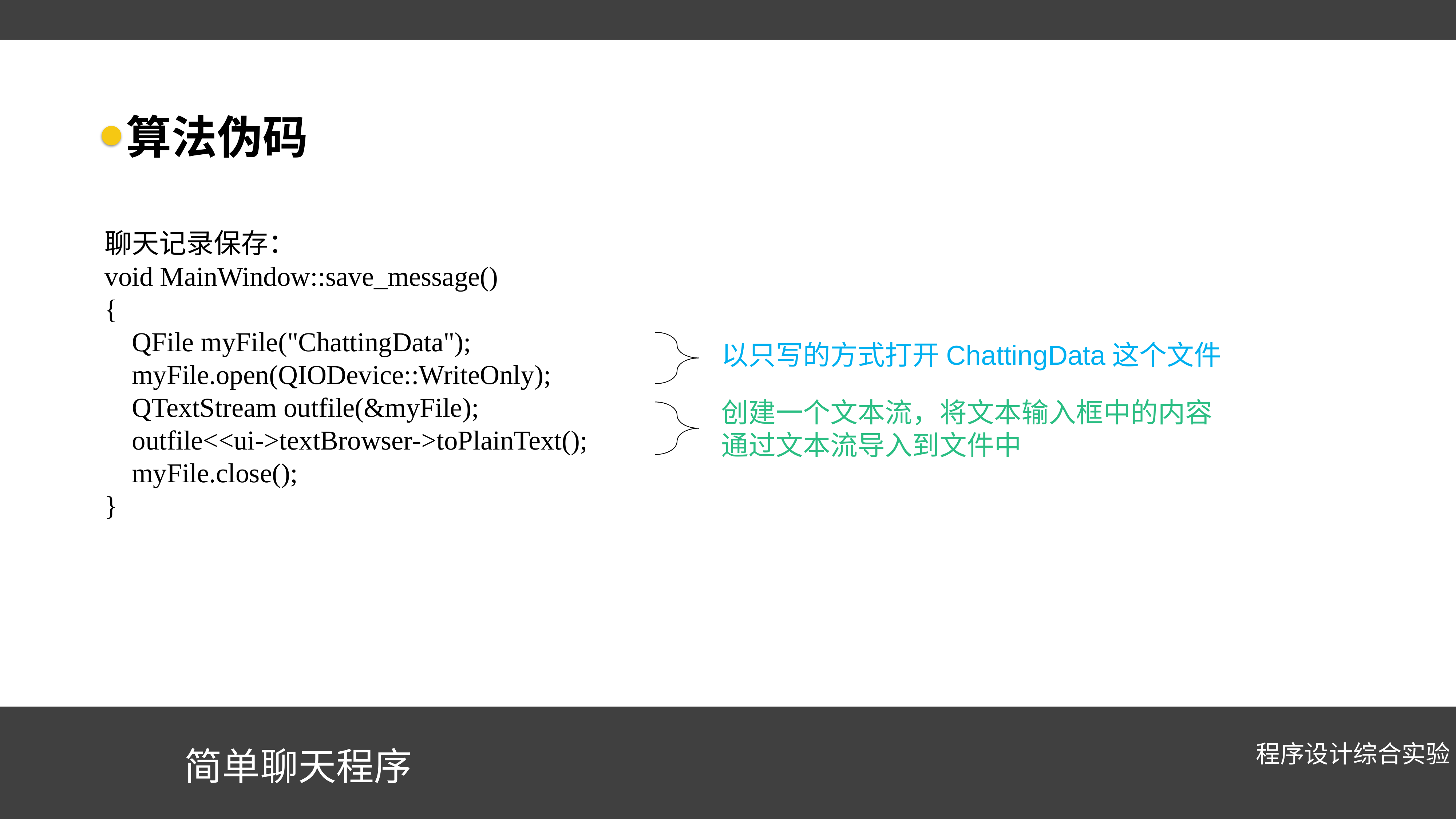

算法伪码

聊天记录保存：
void MainWindow::save_message()
{
    QFile myFile("ChattingData");
    myFile.open(QIODevice::WriteOnly);
    QTextStream outfile(&myFile);
    outfile<<ui->textBrowser->toPlainText();
    myFile.close();
}

以只写的方式打开ChattingData这个文件
创建一个文本流，将文本输入框中的内容通过文本流导入到文件中

简单聊天程序